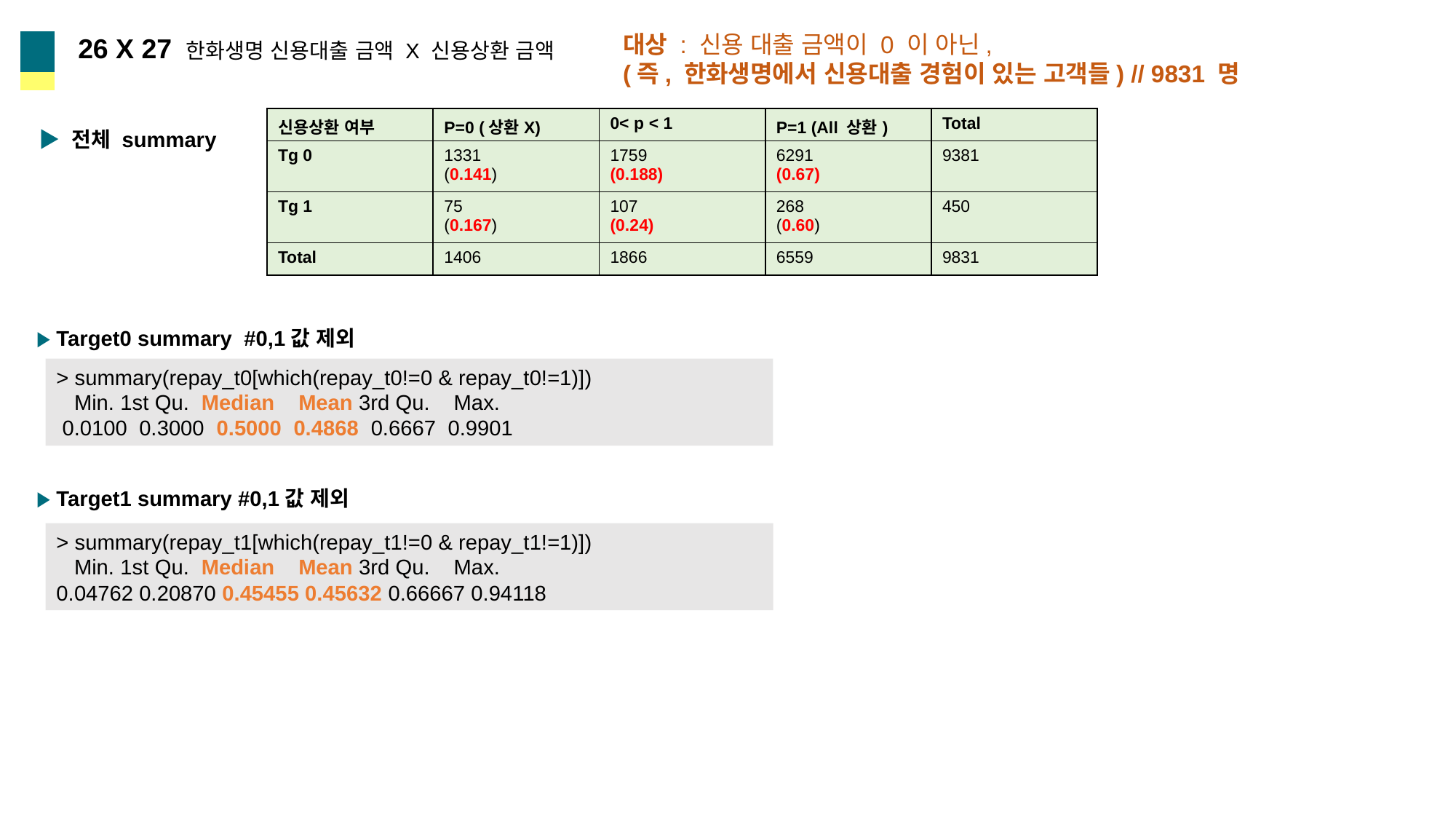

대상 : 신용 대출 금액이 0 이 아닌,
(즉, 한화생명에서 신용대출 경험이 있는 고객들) // 9831 명
26 X 27 한화생명 신용대출 금액 X 신용상환 금액

▶ 전체 summary
| 신용상환 여부 | P=0 (상환X) | 0< p < 1 | P=1 (All 상환) | Total |
| --- | --- | --- | --- | --- |
| Tg 0 | 1331 (0.141) | 1759 (0.188) | 6291 (0.67) | 9381 |
| Tg 1 | 75 (0.167) | 107 (0.24) | 268 (0.60) | 450 |
| Total | 1406 | 1866 | 6559 | 9831 |
▶ Target0 summary  #0,1값 제외
> summary(repay_t0[which(repay_t0!=0 & repay_t0!=1)])
   Min. 1st Qu.  Median    Mean 3rd Qu.    Max.
 0.0100  0.3000  0.5000  0.4868  0.6667  0.9901
▶ Target1 summary #0,1값 제외
> summary(repay_t1[which(repay_t1!=0 & repay_t1!=1)])
   Min. 1st Qu.  Median    Mean 3rd Qu.    Max.
0.04762 0.20870 0.45455 0.45632 0.66667 0.94118